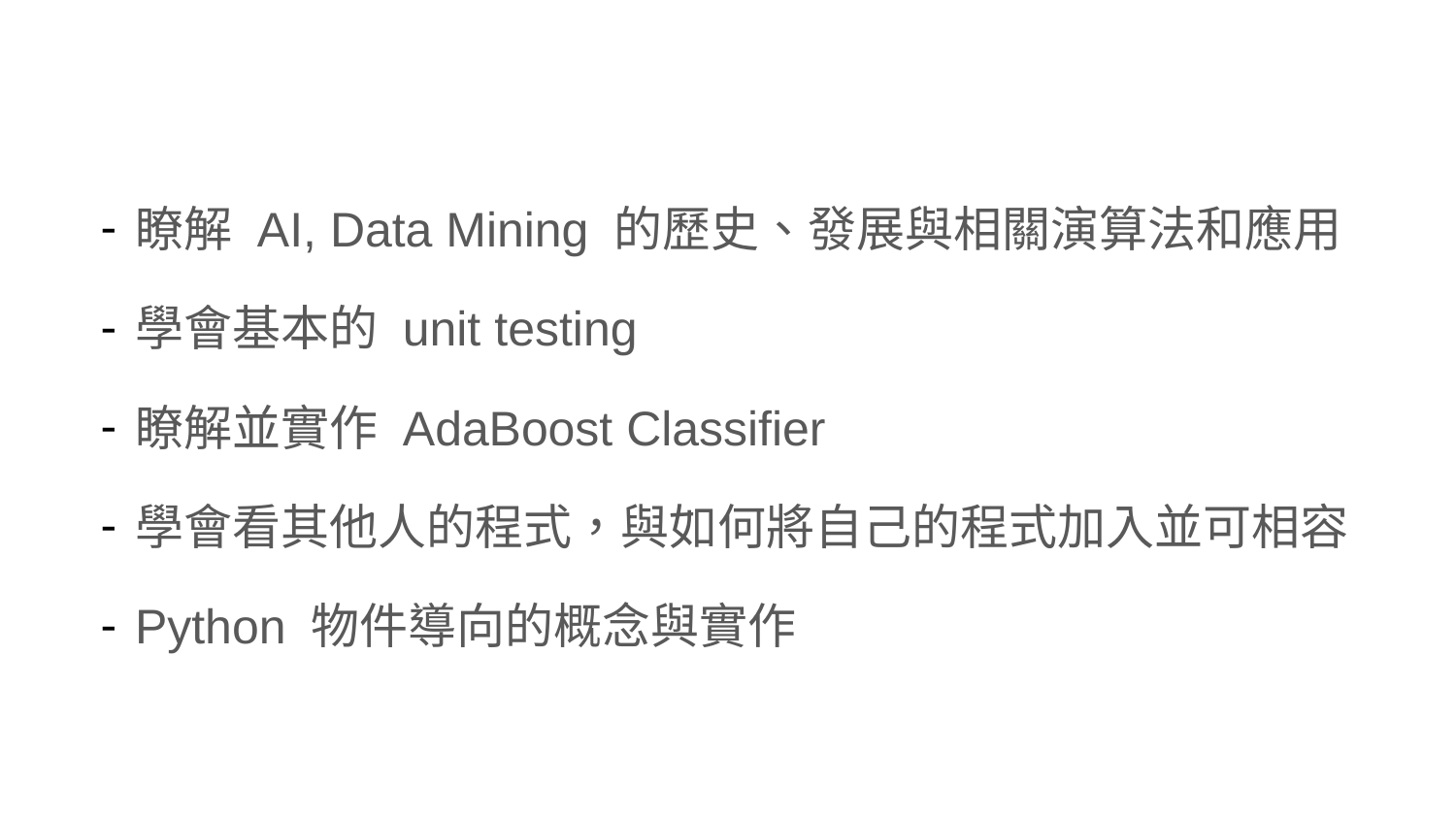

瞭解 AI, Data Mining 的歷史、發展與相關演算法和應用
學會基本的 unit testing
瞭解並實作 AdaBoost Classifier
學會看其他人的程式，與如何將自己的程式加入並可相容
Python 物件導向的概念與實作